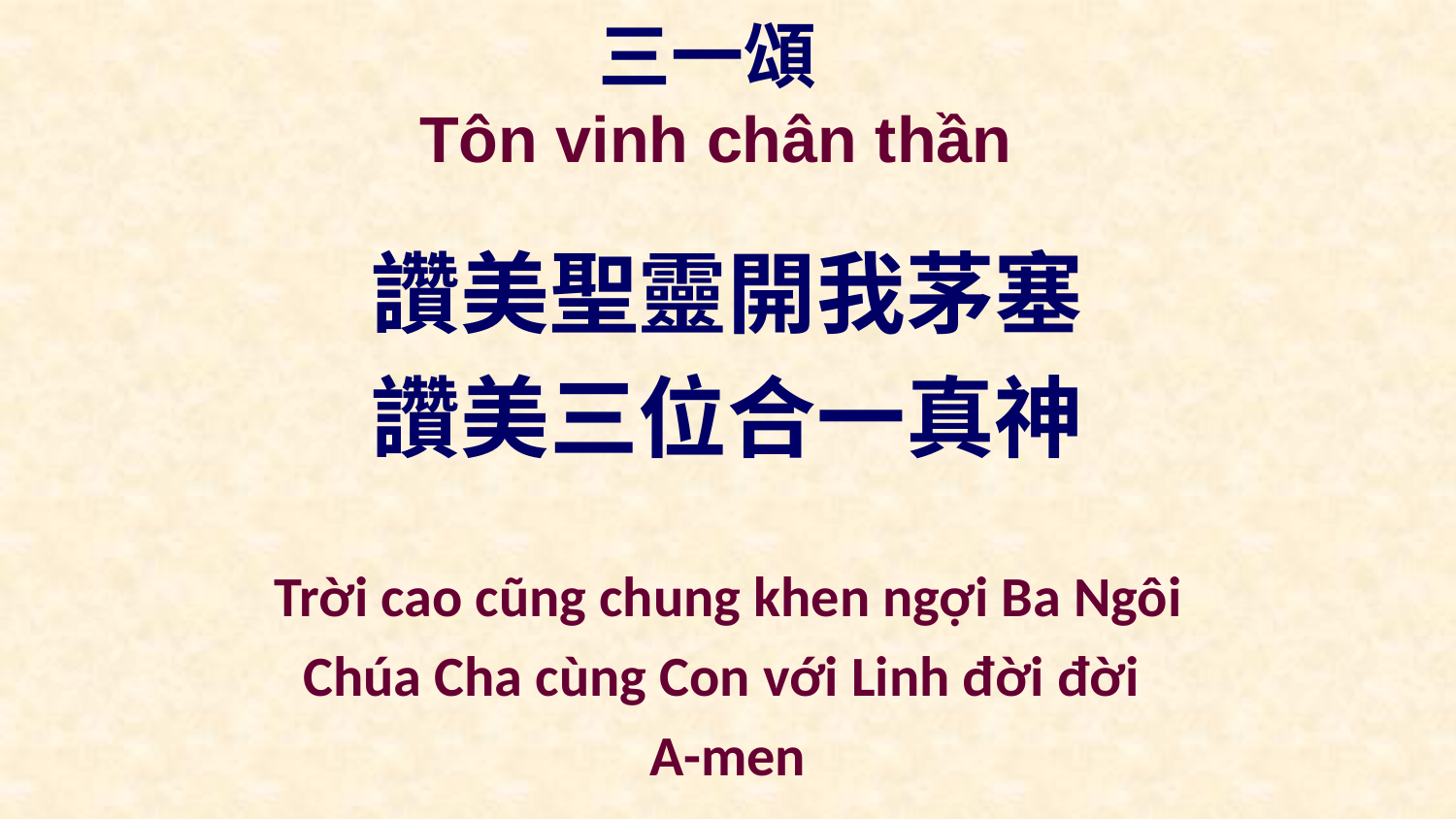

# 三一頌 Tôn vinh chân thần
讚美聖靈開我茅塞
讚美三位合一真神
Trời cao cũng chung khen ngợi Ba Ngôi
Chúa Cha cùng Con với Linh đời đời
A-men